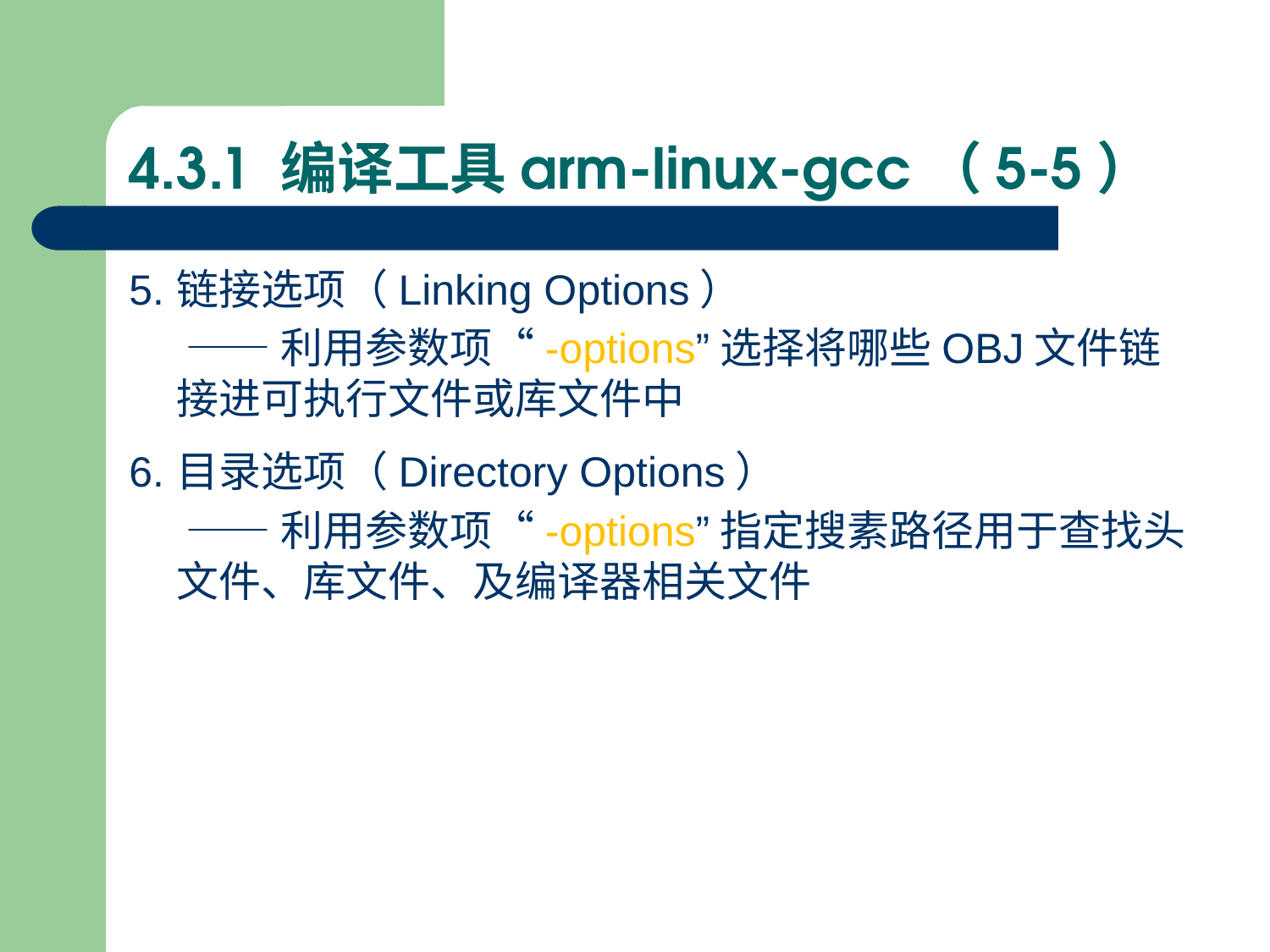

# 4.3.1 编译工具arm-linux-gcc（5-5）
链接选项（Linking Options）
      ——利用参数项“-options”选择将哪些OBJ文件链接进可执行文件或库文件中
目录选项（Directory Options）
      ——利用参数项“-options”指定搜素路径用于查找头文件、库文件、及编译器相关文件